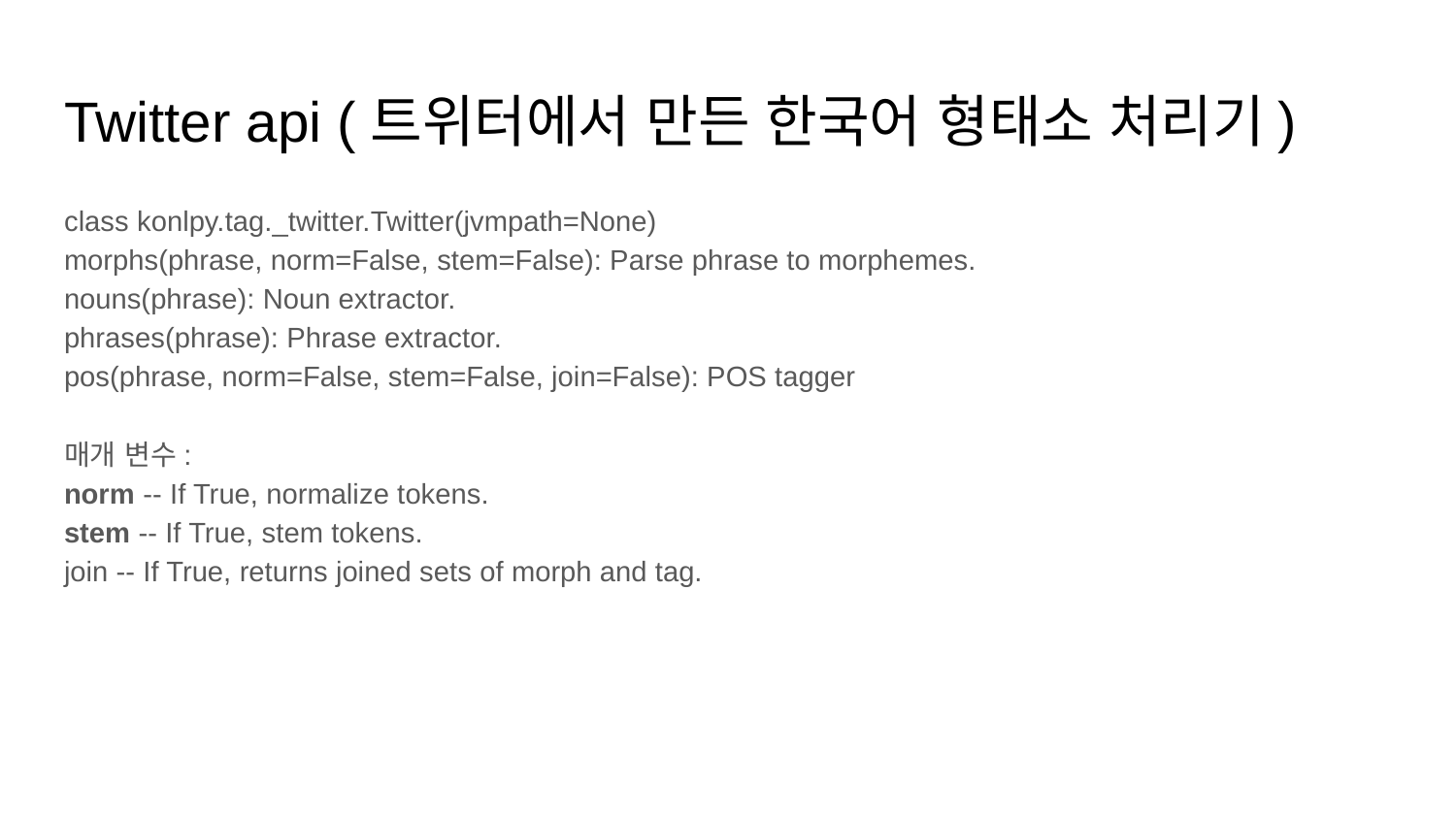

# Twitter api (트위터에서 만든 한국어 형태소 처리기)
class konlpy.tag._twitter.Twitter(jvmpath=None)
morphs(phrase, norm=False, stem=False): Parse phrase to morphemes.
nouns(phrase): Noun extractor.
phrases(phrase): Phrase extractor.
pos(phrase, norm=False, stem=False, join=False): POS tagger
매개 변수:
norm -- If True, normalize tokens.
stem -- If True, stem tokens.
join -- If True, returns joined sets of morph and tag.